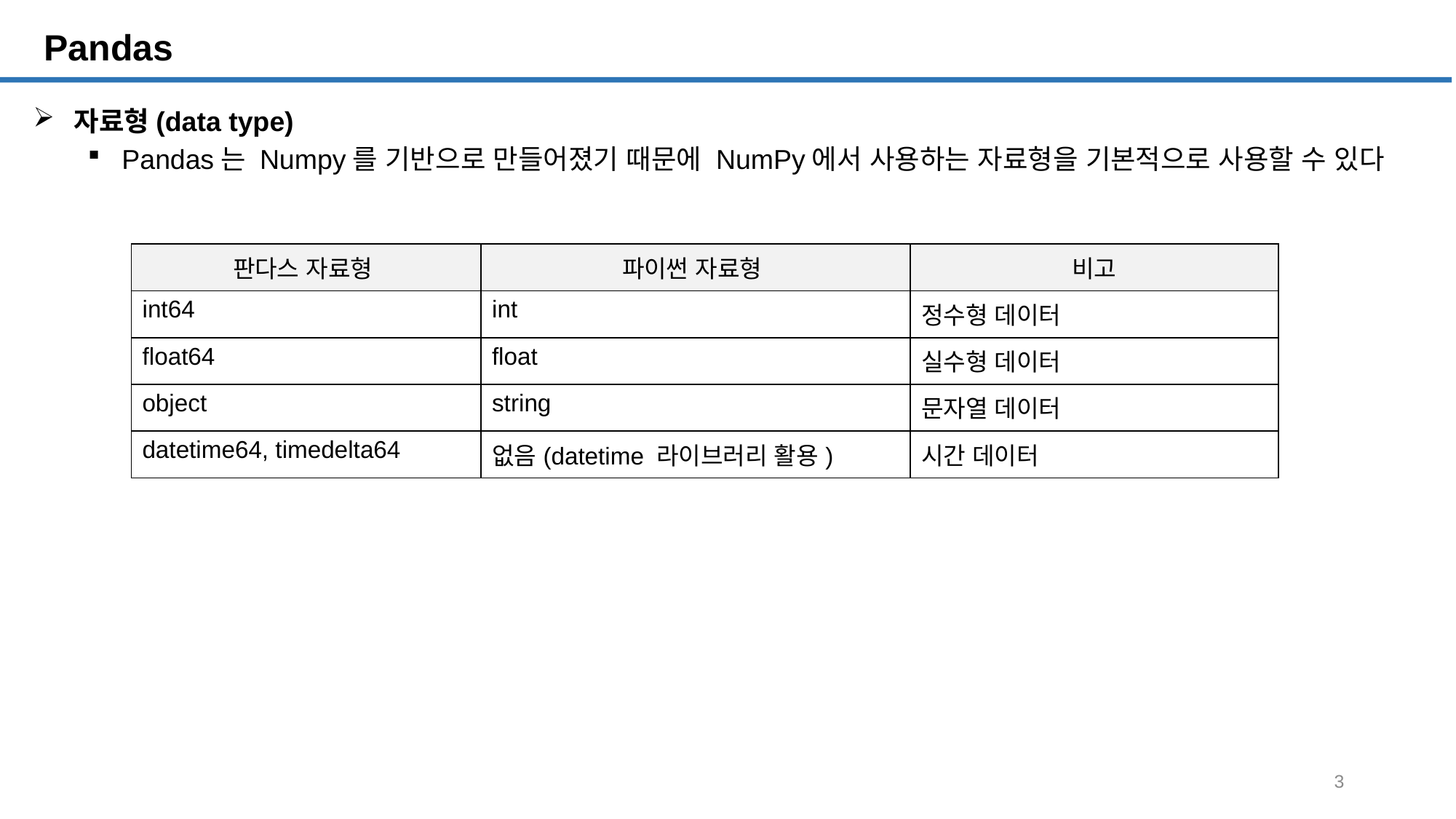

SQL 튜닝 개요
# Pandas

자료형(data type)
Pandas는 Numpy를 기반으로 만들어졌기 때문에 NumPy에서 사용하는 자료형을 기본적으로 사용할 수 있다

| 판다스 자료형 | 파이썬 자료형 | 비고 |
| --- | --- | --- |
| int64 | int | 정수형 데이터 |
| float64 | float | 실수형 데이터 |
| object | string | 문자열 데이터 |
| datetime64, timedelta64 | 없음(datetime 라이브러리 활용) | 시간 데이터 |
3